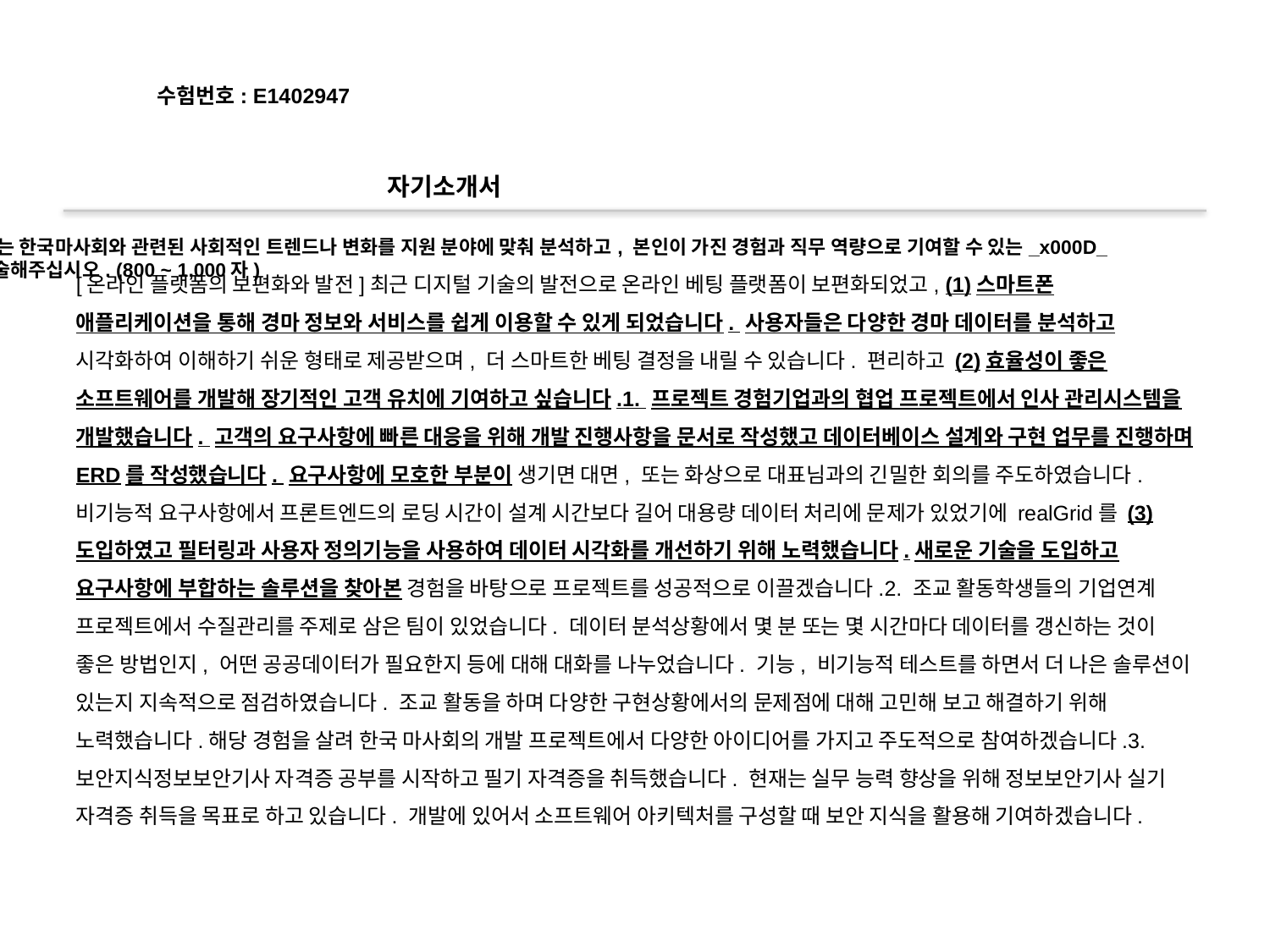

수험번호: E1402947
#

자기소개서

본인이 최근 관심을 갖고 있는 한국마사회와 관련된 사회적인 트렌드나 변화를 지원 분야에 맞춰 분석하고, 본인이 가진 경험과 직무 역량으로 기여할 수 있는_x000D_
바가 무엇인지 자세하게 기술해주십시오. (800 ~ 1,000자)

[온라인 플랫폼의 보편화와 발전]최근 디지털 기술의 발전으로 온라인 베팅 플랫폼이 보편화되었고, (1)스마트폰 애플리케이션을 통해 경마 정보와 서비스를 쉽게 이용할 수 있게 되었습니다. 사용자들은 다양한 경마 데이터를 분석하고 시각화하여 이해하기 쉬운 형태로 제공받으며, 더 스마트한 베팅 결정을 내릴 수 있습니다. 편리하고 (2)효율성이 좋은 소프트웨어를 개발해 장기적인 고객 유치에 기여하고 싶습니다.1. 프로젝트 경험기업과의 협업 프로젝트에서 인사 관리시스템을 개발했습니다. 고객의 요구사항에 빠른 대응을 위해 개발 진행사항을 문서로 작성했고 데이터베이스 설계와 구현 업무를 진행하며 ERD를 작성했습니다. 요구사항에 모호한 부분이 생기면 대면, 또는 화상으로 대표님과의 긴밀한 회의를 주도하였습니다. 비기능적 요구사항에서 프론트엔드의 로딩 시간이 설계 시간보다 길어 대용량 데이터 처리에 문제가 있었기에 realGrid를 (3)도입하였고 필터링과 사용자 정의기능을 사용하여 데이터 시각화를 개선하기 위해 노력했습니다.새로운 기술을 도입하고 요구사항에 부합하는 솔루션을 찾아본 경험을 바탕으로 프로젝트를 성공적으로 이끌겠습니다.2. 조교 활동학생들의 기업연계 프로젝트에서 수질관리를 주제로 삼은 팀이 있었습니다. 데이터 분석상황에서 몇 분 또는 몇 시간마다 데이터를 갱신하는 것이 좋은 방법인지, 어떤 공공데이터가 필요한지 등에 대해 대화를 나누었습니다. 기능, 비기능적 테스트를 하면서 더 나은 솔루션이 있는지 지속적으로 점검하였습니다. 조교 활동을 하며 다양한 구현상황에서의 문제점에 대해 고민해 보고 해결하기 위해 노력했습니다.해당 경험을 살려 한국 마사회의 개발 프로젝트에서 다양한 아이디어를 가지고 주도적으로 참여하겠습니다.3. 보안지식정보보안기사 자격증 공부를 시작하고 필기 자격증을 취득했습니다. 현재는 실무 능력 향상을 위해 정보보안기사 실기 자격증 취득을 목표로 하고 있습니다. 개발에 있어서 소프트웨어 아키텍처를 구성할 때 보안 지식을 활용해 기여하겠습니다.

자기소개서 기반 면접 질문 제안

(1) 경마 데이터를 분석하고 시각화할 때 직면했던 주요 도전 과제는 무엇이었나요?
(2) 인사 관리 시스템 개발 중 고객 요구사항에 어떻게 빠르게 대응했나요?
(3) realGrid 도입 시 데이터 시각화를 어떻게 개선했나요?